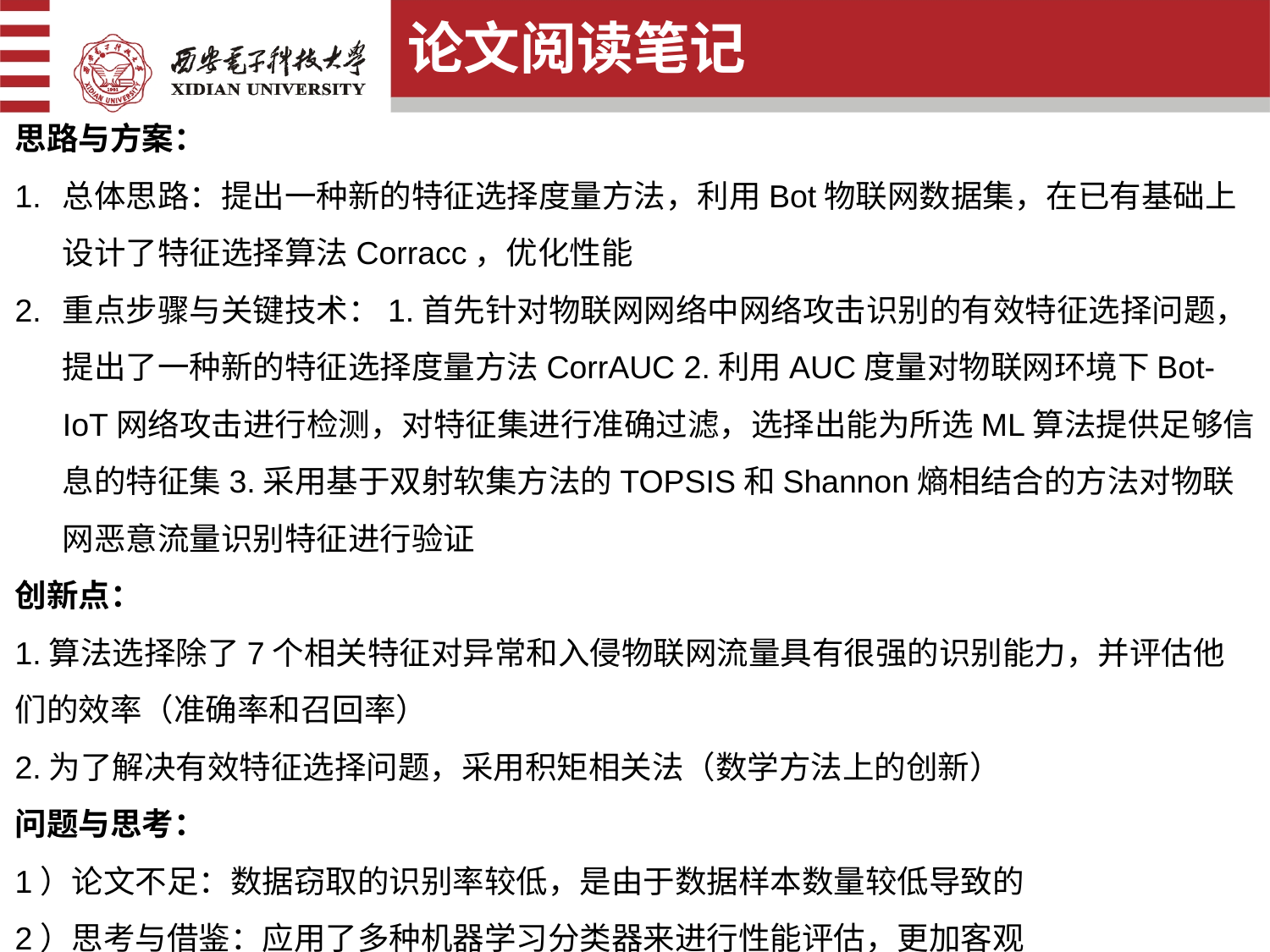

论文阅读笔记
思路与方案：
总体思路：提出一种新的特征选择度量方法，利用Bot物联网数据集，在已有基础上设计了特征选择算法Corracc，优化性能
重点步骤与关键技术：1.首先针对物联网网络中网络攻击识别的有效特征选择问题，提出了一种新的特征选择度量方法CorrAUC 2.利用AUC度量对物联网环境下Bot-IoT网络攻击进行检测，对特征集进行准确过滤，选择出能为所选ML算法提供足够信息的特征集3.采用基于双射软集方法的TOPSIS和Shannon熵相结合的方法对物联网恶意流量识别特征进行验证
创新点：
1.算法选择除了7个相关特征对异常和入侵物联网流量具有很强的识别能力，并评估他们的效率（准确率和召回率）
2.为了解决有效特征选择问题，采用积矩相关法（数学方法上的创新）
问题与思考：
1）论文不足：数据窃取的识别率较低，是由于数据样本数量较低导致的
2）思考与借鉴：应用了多种机器学习分类器来进行性能评估，更加客观